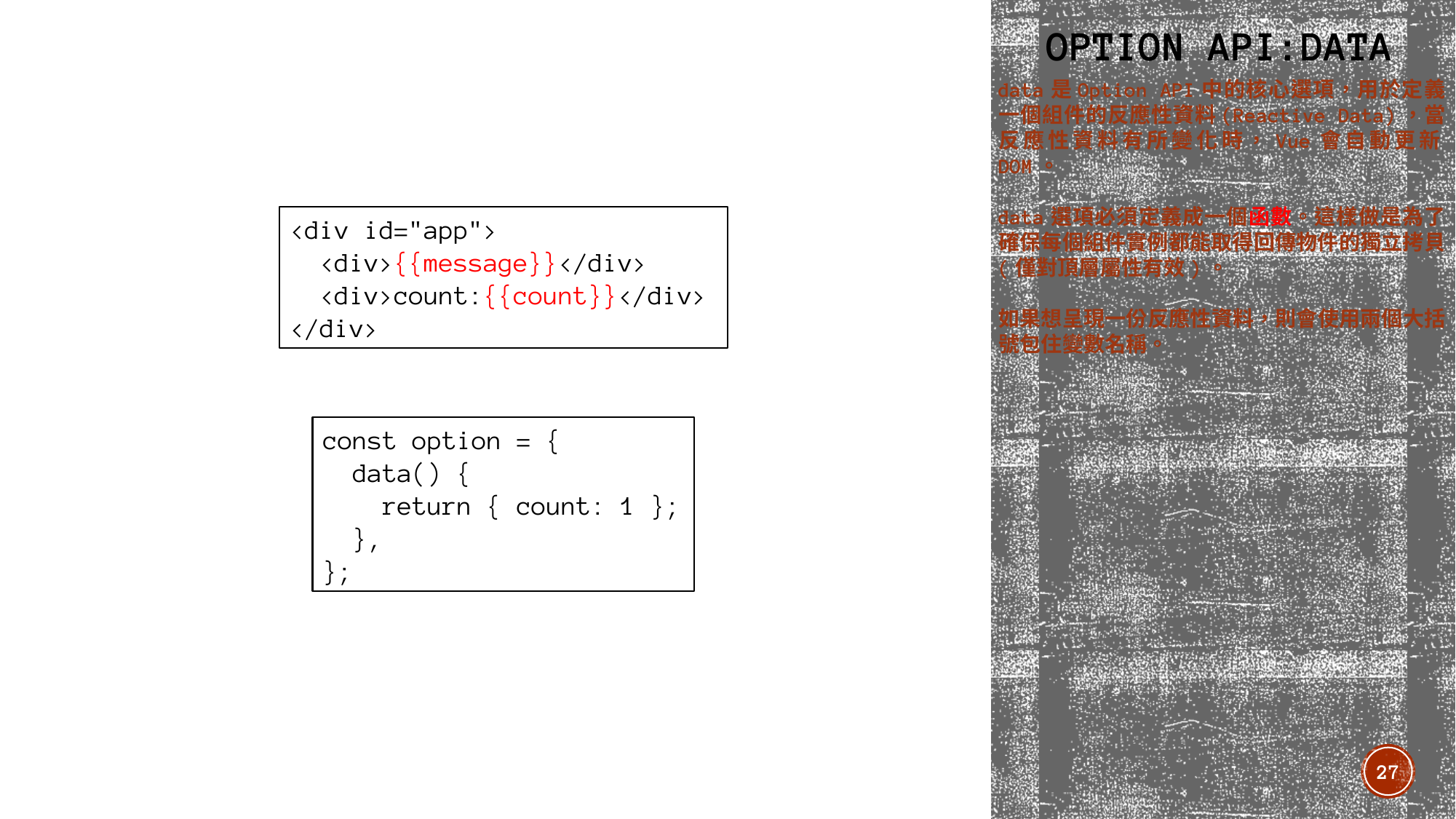

# Option API:data
data是Option API中的核心選項，用於定義一個組件的反應性資料(Reactive Data)，當反應性資料有所變化時，Vue會自動更新DOM。

data選項必須定義成一個函數。這樣做是為了確保每個組件實例都能取得回傳物件的獨立拷貝(僅對頂層屬性有效)。

如果想呈現一份反應性資料，則會使用兩個大括號包住變數名稱。
<div id="app">
  <div>{{message}}</div>
  <div>count:{{count}}</div>
</div>
const option = {
  data() {
    return { count: 1 };
  },
};
27